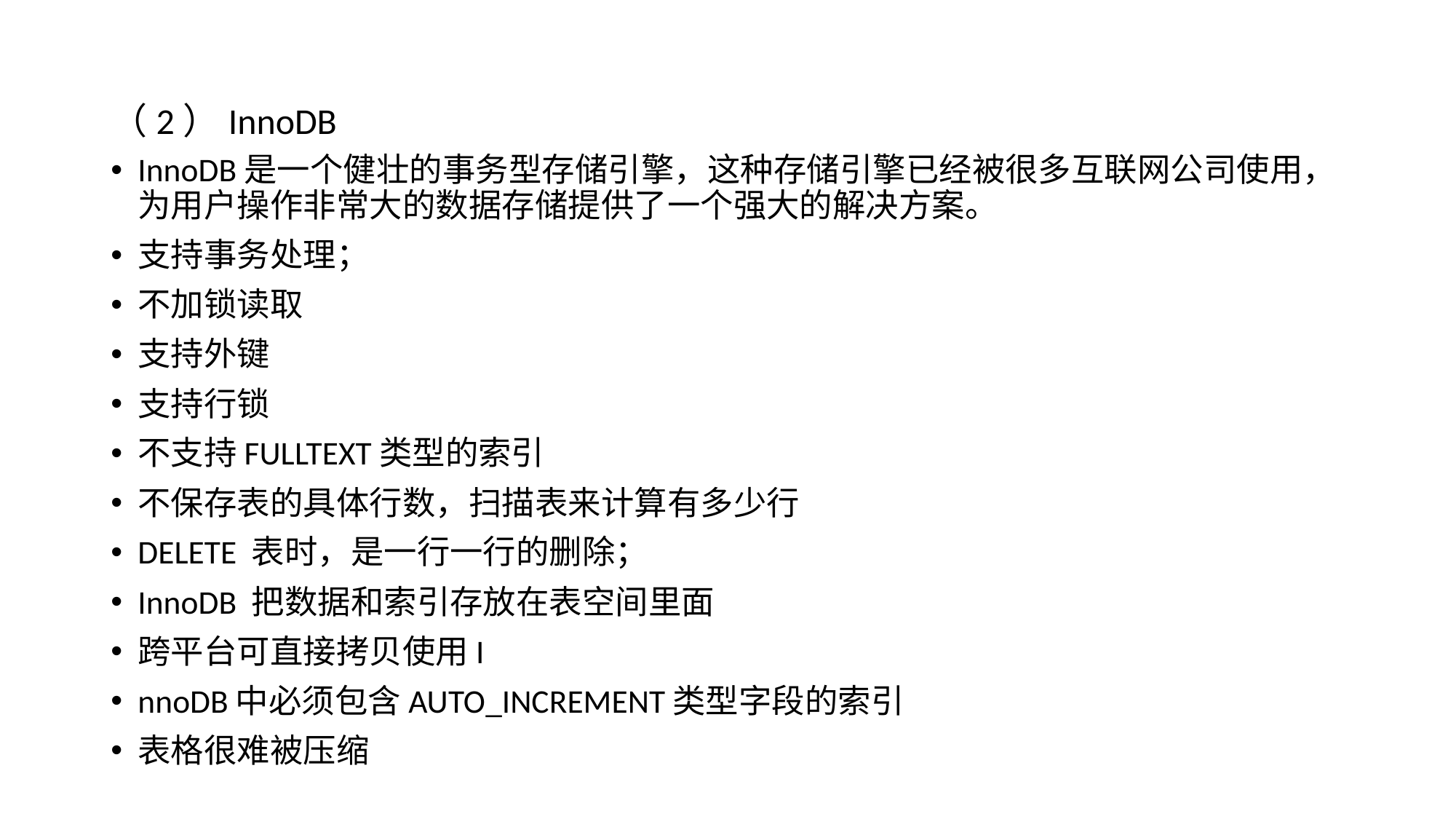

# （2）InnoDB
InnoDB是一个健壮的事务型存储引擎，这种存储引擎已经被很多互联网公司使用，为用户操作非常大的数据存储提供了一个强大的解决方案。
支持事务处理；
不加锁读取
支持外键
支持行锁
不支持FULLTEXT类型的索引
不保存表的具体行数，扫描表来计算有多少行
DELETE 表时，是一行一行的删除；
InnoDB 把数据和索引存放在表空间里面
跨平台可直接拷贝使用I
nnoDB中必须包含AUTO_INCREMENT类型字段的索引
表格很难被压缩